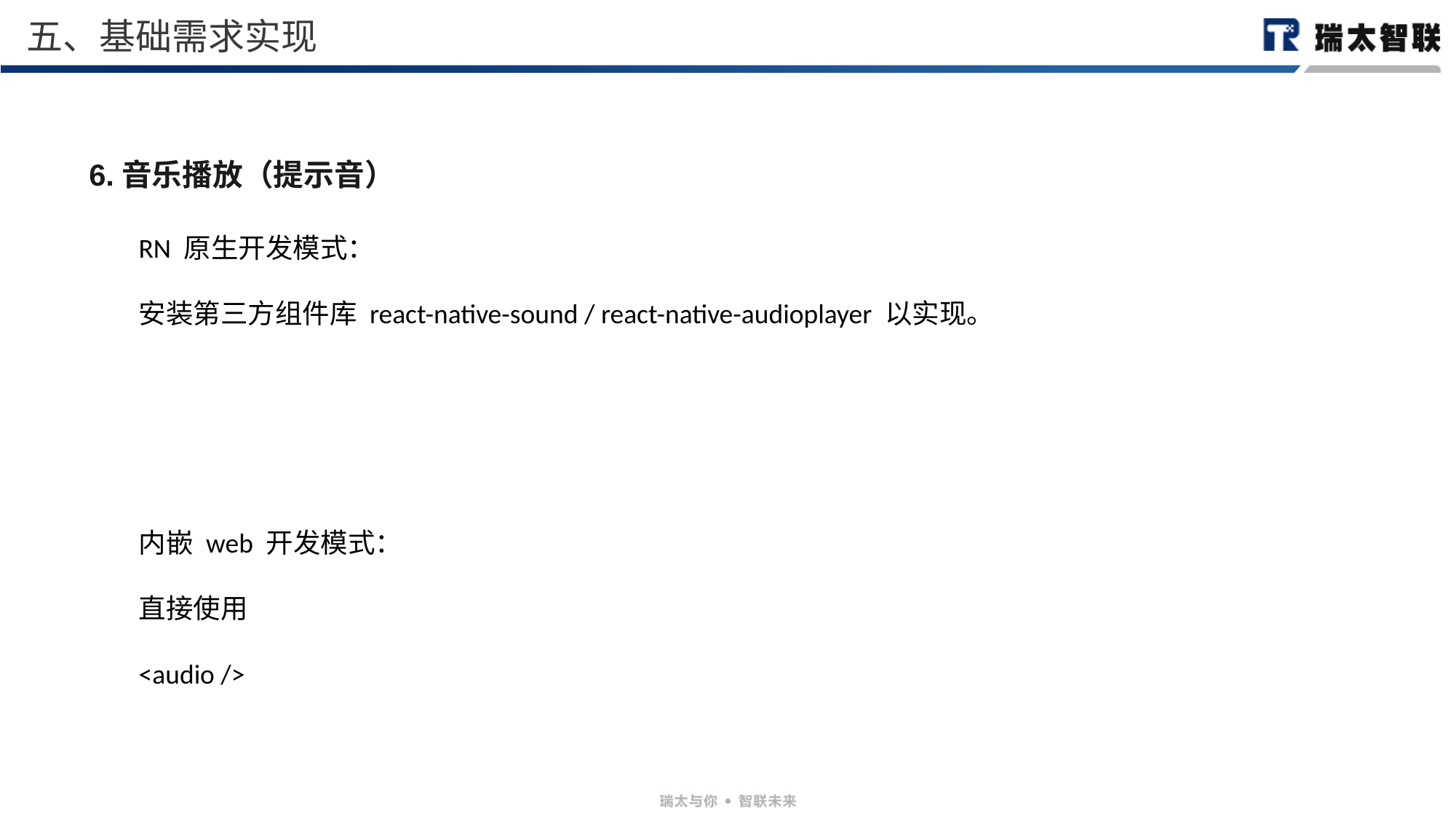

五、基础需求实现
6.音乐播放（提示音）
RN 原生开发模式：

安装第三方组件库 react-native-sound / react-native-audioplayer 以实现。

内嵌 web 开发模式：

直接使用

<audio />